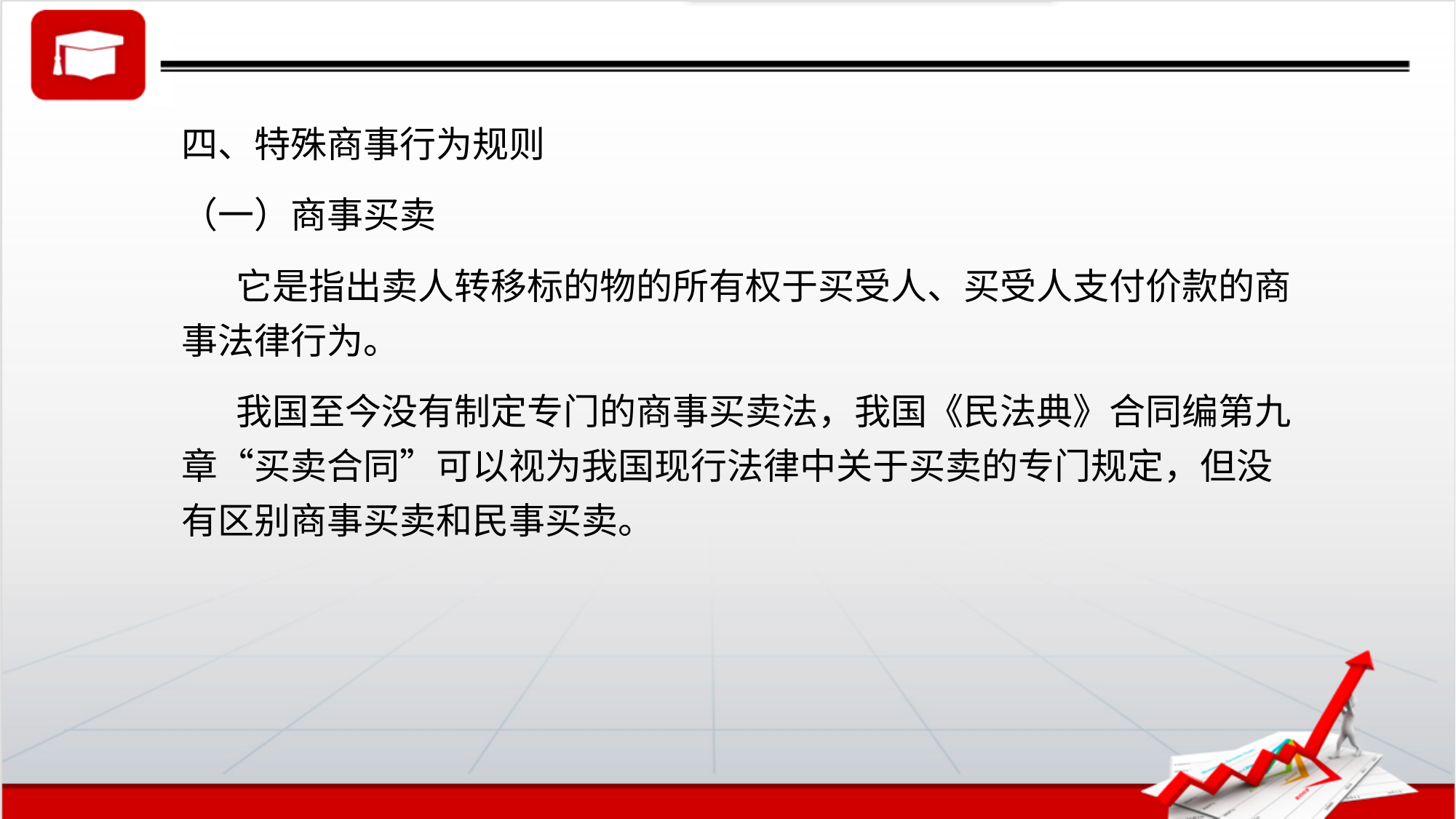

四、特殊商事行为规则
（一）商事买卖
它是指出卖人转移标的物的所有权于买受人、买受人支付价款的商事法律行为。
我国至今没有制定专门的商事买卖法，我国《民法典》合同编第九章“买卖合同”可以视为我国现行法律中关于买卖的专门规定，但没有区别商事买卖和民事买卖。